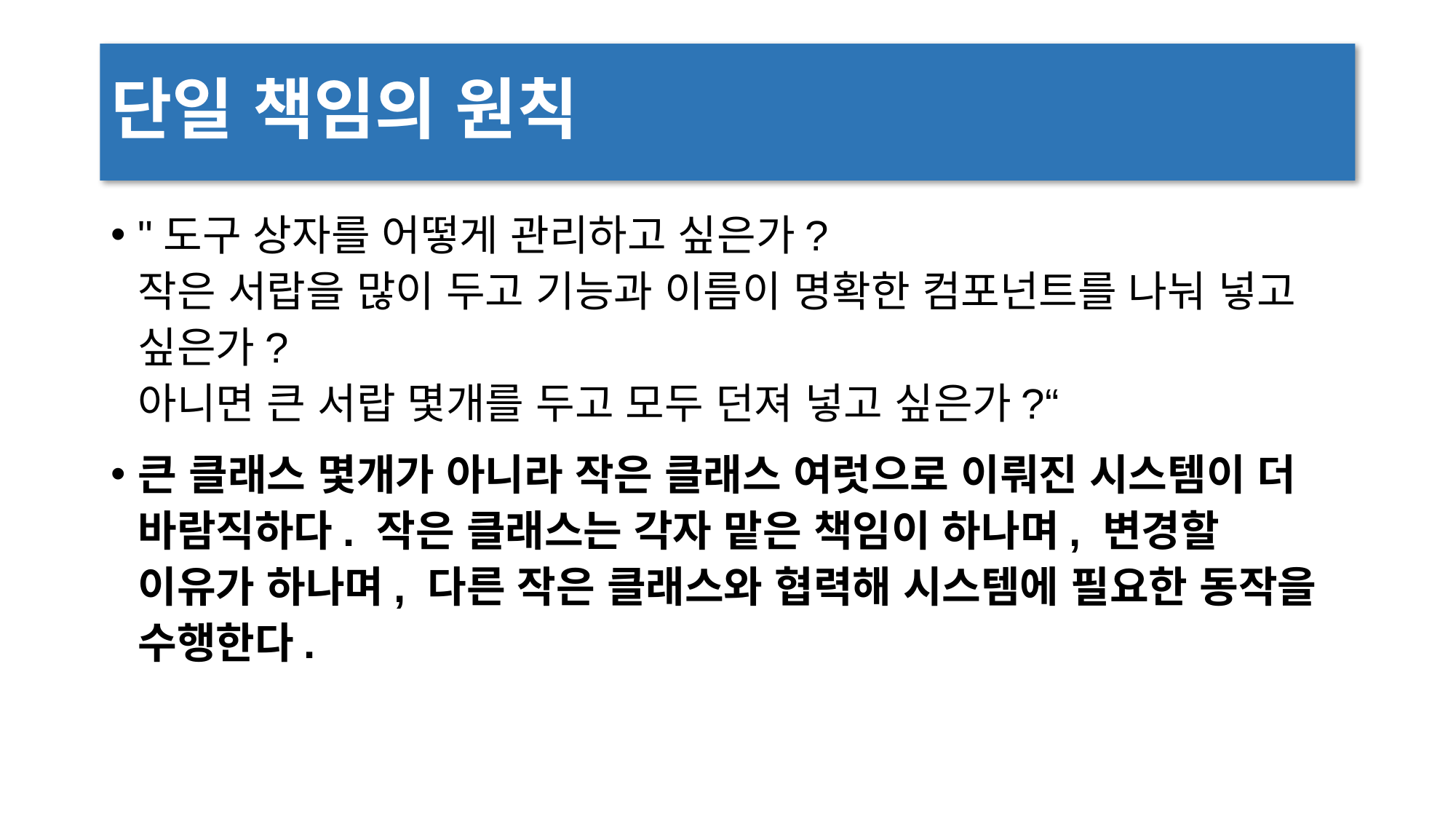

# 단일 책임의 원칙
"도구 상자를 어떻게 관리하고 싶은가?
작은 서랍을 많이 두고 기능과 이름이 명확한 컴포넌트를 나눠 넣고 싶은가?
아니면 큰 서랍 몇개를 두고 모두 던져 넣고 싶은가?“
큰 클래스 몇개가 아니라 작은 클래스 여럿으로 이뤄진 시스템이 더 바람직하다. 작은 클래스는 각자 맡은 책임이 하나며, 변경할 이유가 하나며, 다른 작은 클래스와 협력해 시스템에 필요한 동작을 수행한다.